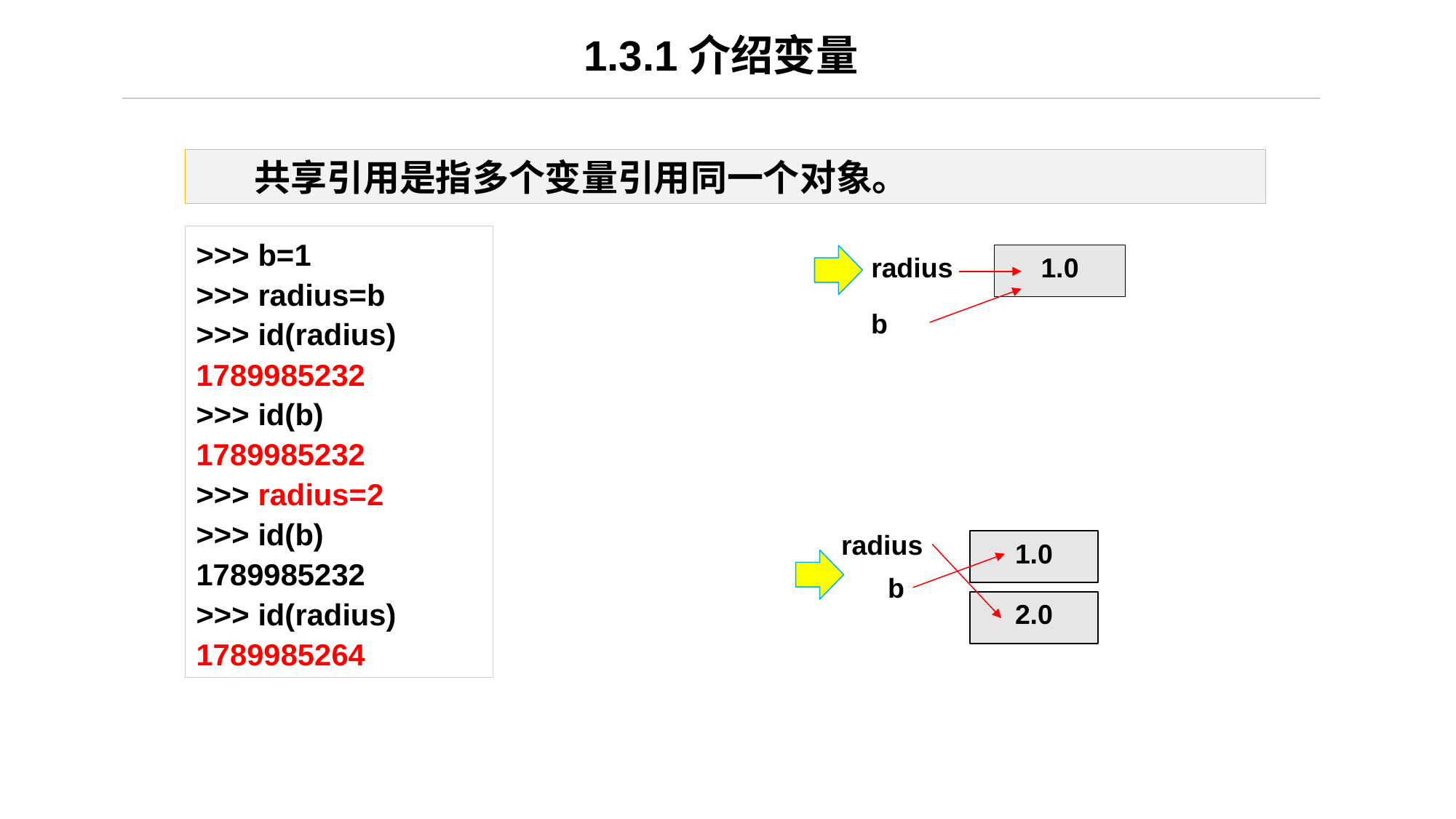

1.3.1介绍变量
      共享引用是指多个变量引用同一个对象。
>>> b=1
>>> radius=b
>>> id(radius)
1789985232
>>> id(b)
1789985232
>>> radius=2
>>> id(b)
1789985232
>>> id(radius)
1789985264
radius
1.0

b
radius
2.0

1.0
b